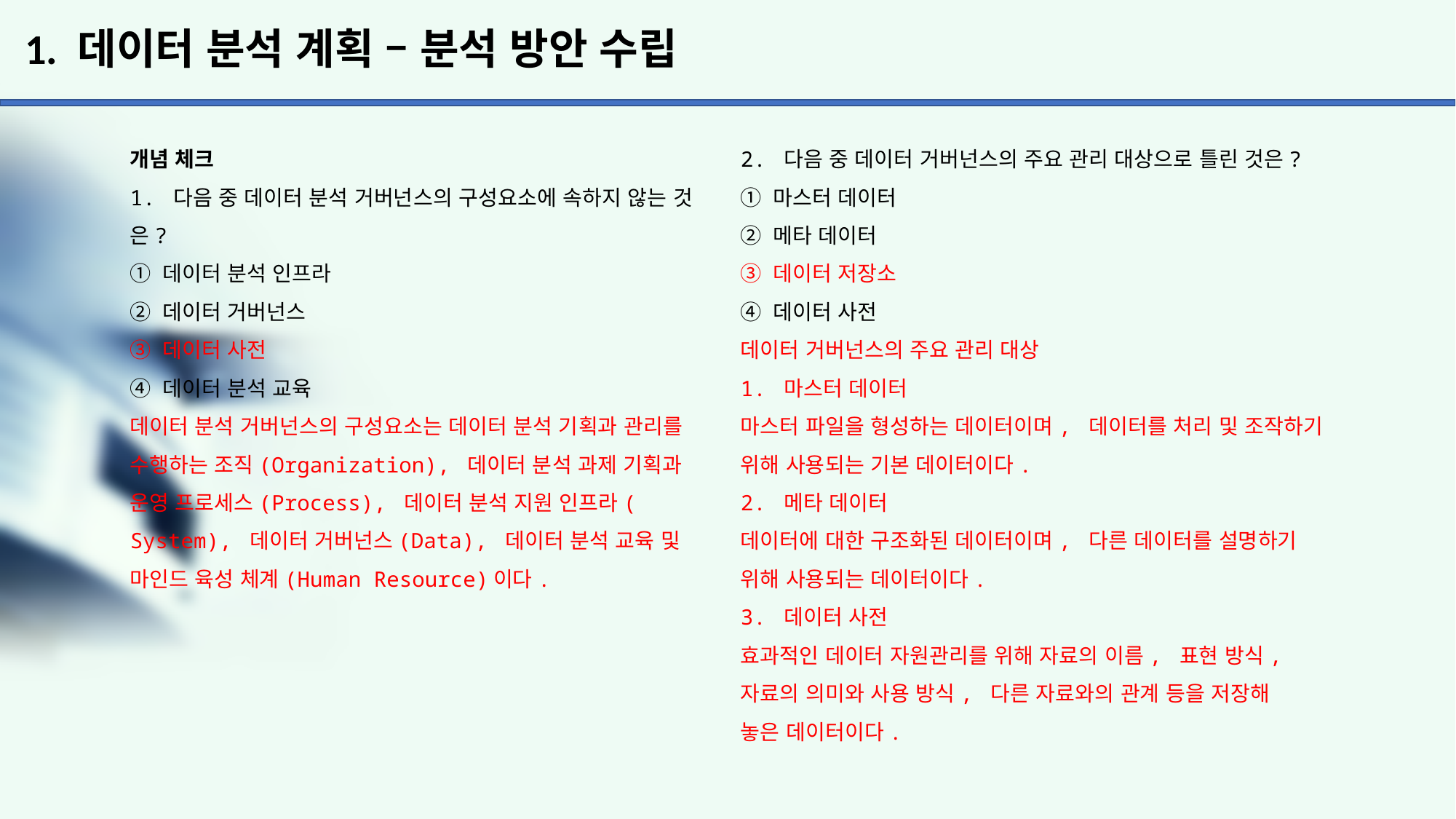

# 1. 데이터 분석 계획 – 분석 방안 수립
개념 체크
1. 다음 중 데이터 분석 거버넌스의 구성요소에 속하지 않는 것은?
① 데이터 분석 인프라
② 데이터 거버넌스
③ 데이터 사전
④ 데이터 분석 교육
데이터 분석 거버넌스의 구성요소는 데이터 분석 기획과 관리를 수행하는 조직(Organization), 데이터 분석 과제 기획과 운영 프로세스(Process), 데이터 분석 지원 인프라(
System), 데이터 거버넌스(Data), 데이터 분석 교육 및 마인드 육성 체계(Human Resource)이다.
2. 다음 중 데이터 거버넌스의 주요 관리 대상으로 틀린 것은?
① 마스터 데이터
② 메타 데이터
③ 데이터 저장소
④ 데이터 사전
데이터 거버넌스의 주요 관리 대상
1. 마스터 데이터
마스터 파일을 형성하는 데이터이며, 데이터를 처리 및 조작하기 위해 사용되는 기본 데이터이다.
2. 메타 데이터
데이터에 대한 구조화된 데이터이며, 다른 데이터를 설명하기 위해 사용되는 데이터이다.
3. 데이터 사전
효과적인 데이터 자원관리를 위해 자료의 이름, 표현 방식,
자료의 의미와 사용 방식, 다른 자료와의 관계 등을 저장해
놓은 데이터이다.